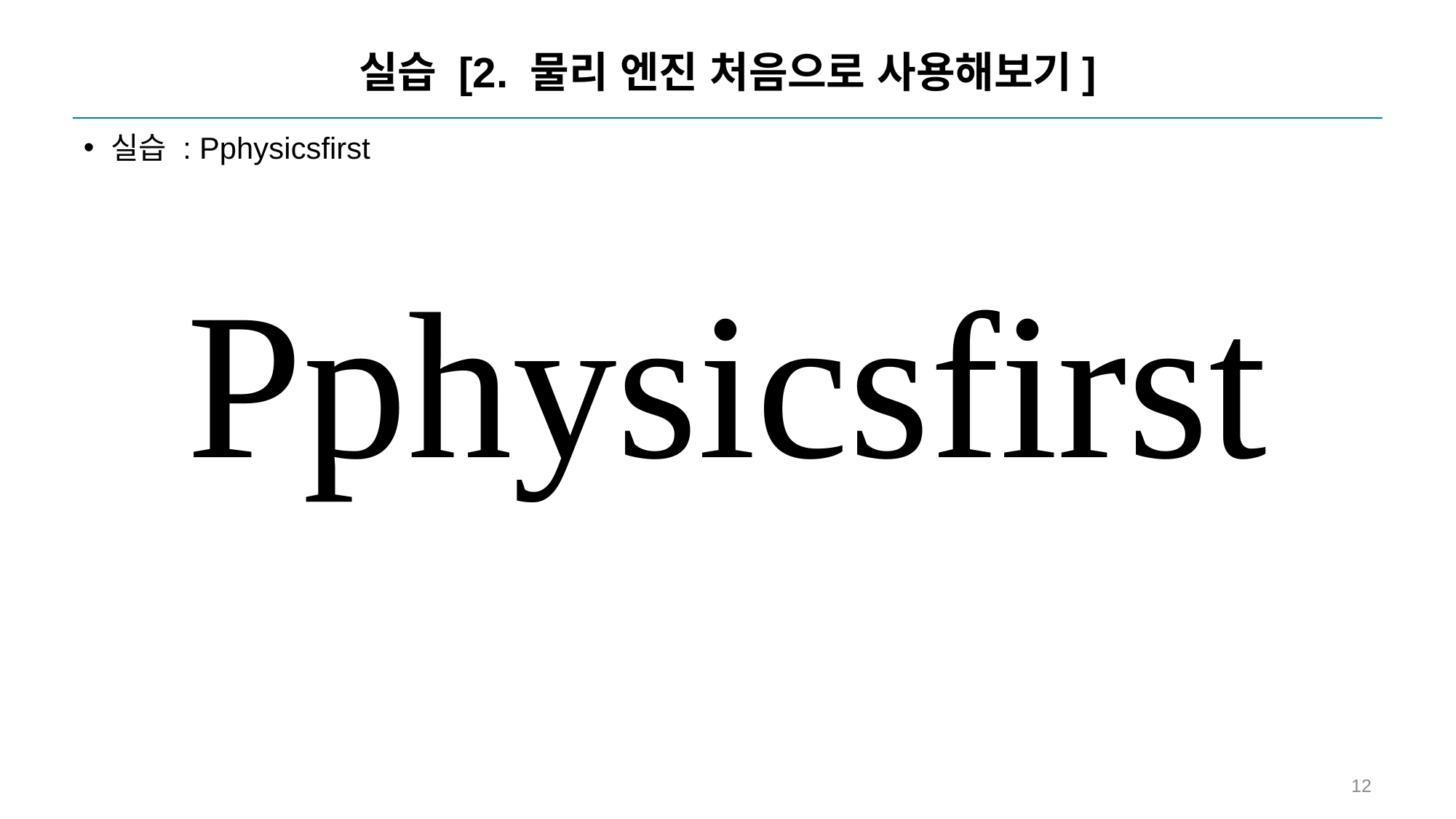

# 실습 [2. 물리 엔진 처음으로 사용해보기]
실습 : Pphysicsfirst

Pphysicsfirst
12